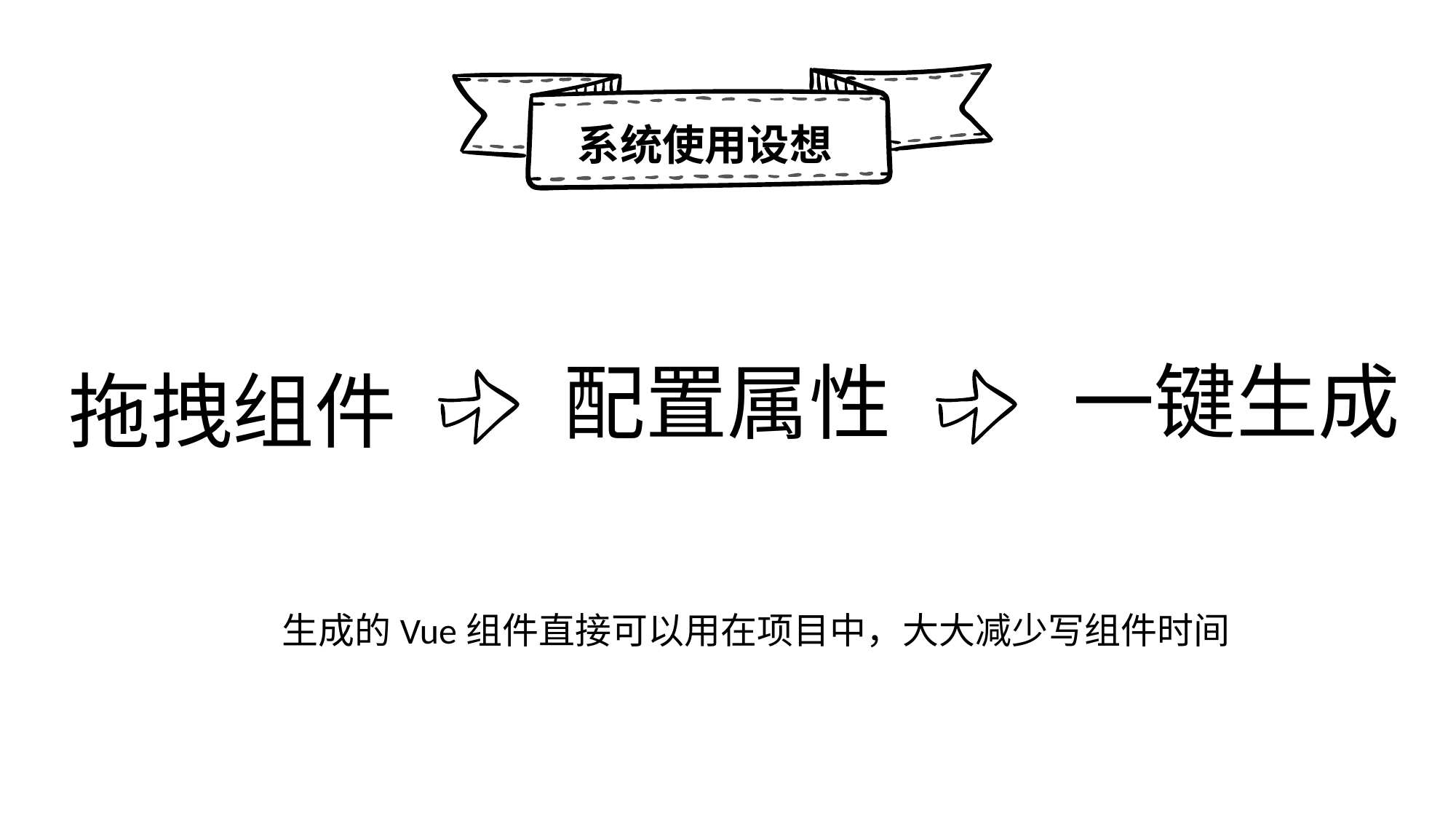

系统使用设想
一键生成
配置属性
拖拽组件

生成的Vue组件直接可以用在项目中，大大减少写组件时间